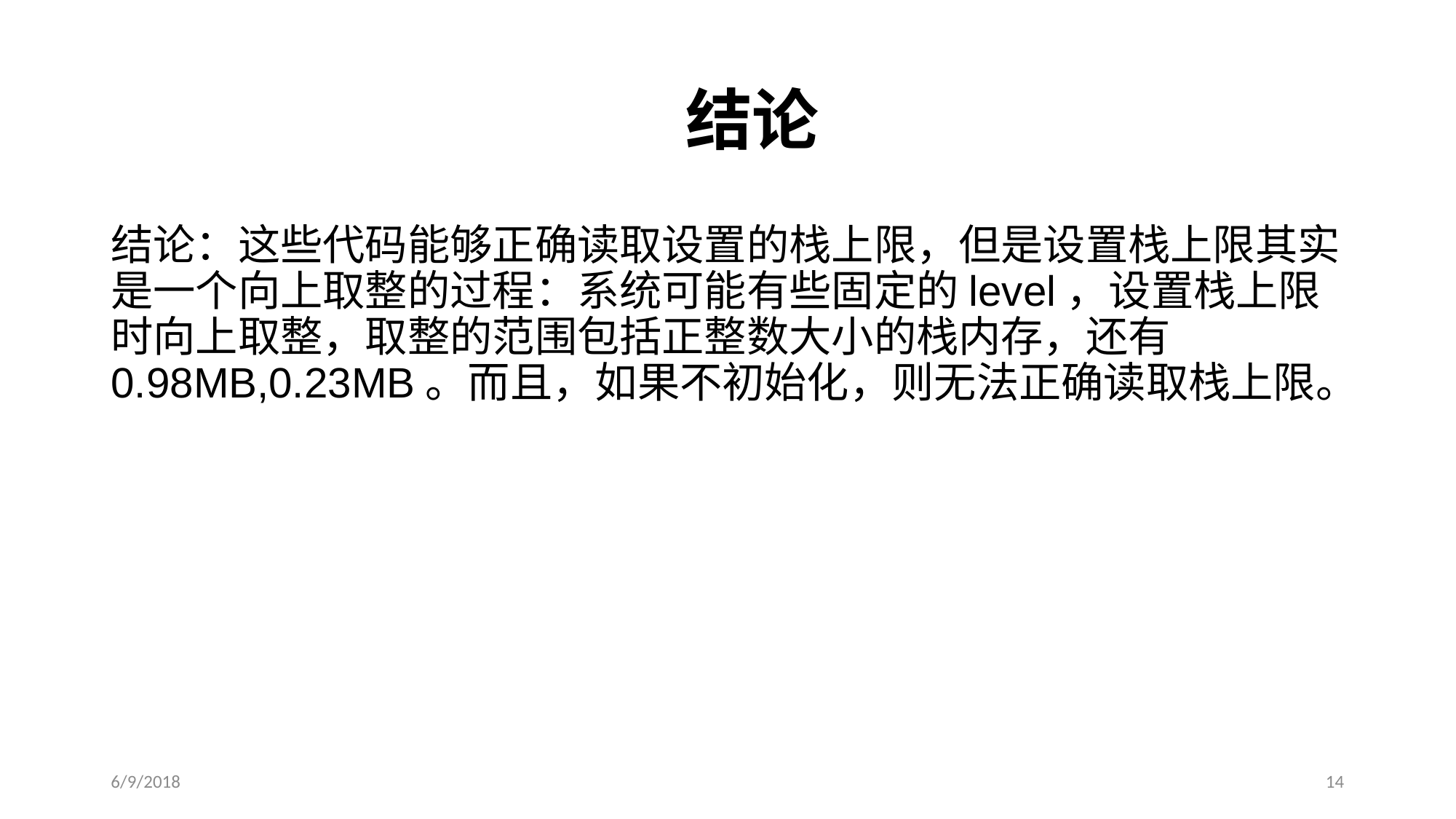

# 结论
结论：这些代码能够正确读取设置的栈上限，但是设置栈上限其实是一个向上取整的过程：系统可能有些固定的level，设置栈上限时向上取整，取整的范围包括正整数大小的栈内存，还有0.98MB,0.23MB。而且，如果不初始化，则无法正确读取栈上限。

6/9/2018
14